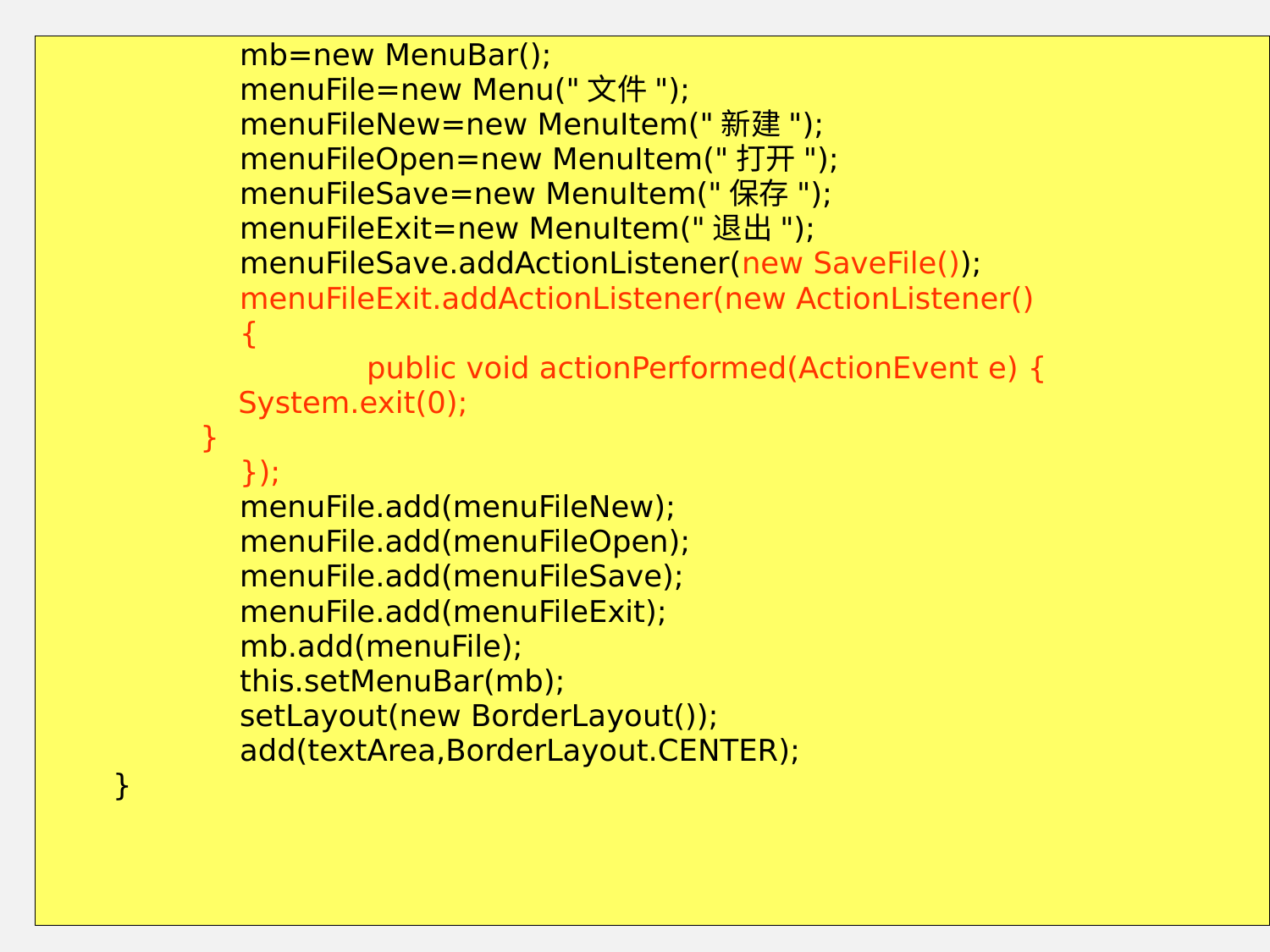

mb=new MenuBar();
		menuFile=new Menu("文件");
		menuFileNew=new MenuItem("新建");
		menuFileOpen=new MenuItem("打开");
		menuFileSave=new MenuItem("保存");
		menuFileExit=new MenuItem("退出");
		menuFileSave.addActionListener(new SaveFile());
		menuFileExit.addActionListener(new ActionListener()
		{
			public void actionPerformed(ActionEvent e) {
                    System.exit(0);
                }
		});
		menuFile.add(menuFileNew);
		menuFile.add(menuFileOpen);
		menuFile.add(menuFileSave);
		menuFile.add(menuFileExit);
		mb.add(menuFile);
		this.setMenuBar(mb);
		setLayout(new BorderLayout());
		add(textArea,BorderLayout.CENTER);
	}
14